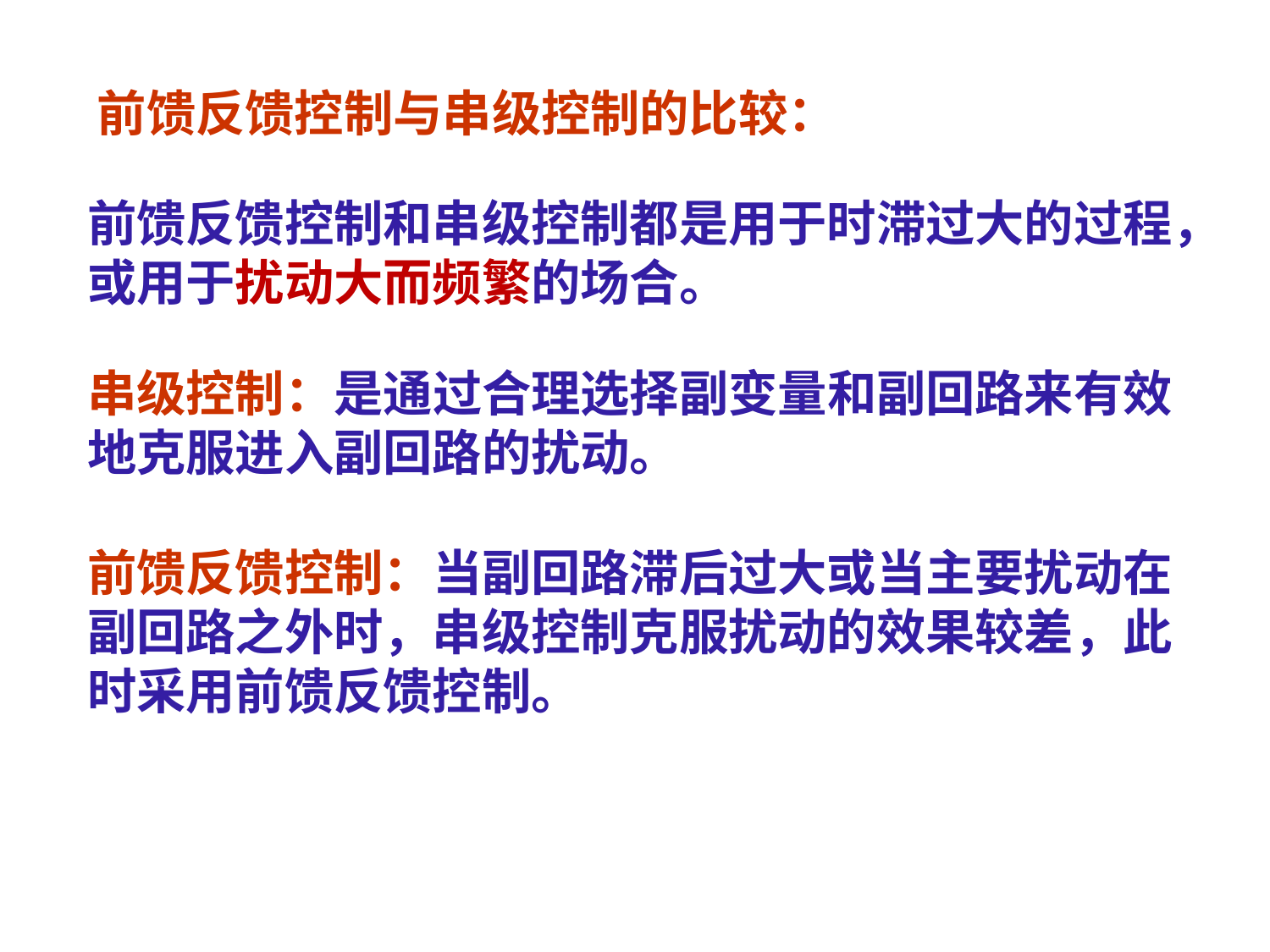

前馈反馈控制与串级控制的比较：
前馈反馈控制和串级控制都是用于时滞过大的过程，或用于扰动大而频繁的场合。
串级控制：是通过合理选择副变量和副回路来有效地克服进入副回路的扰动。
前馈反馈控制：当副回路滞后过大或当主要扰动在副回路之外时，串级控制克服扰动的效果较差，此时采用前馈反馈控制。